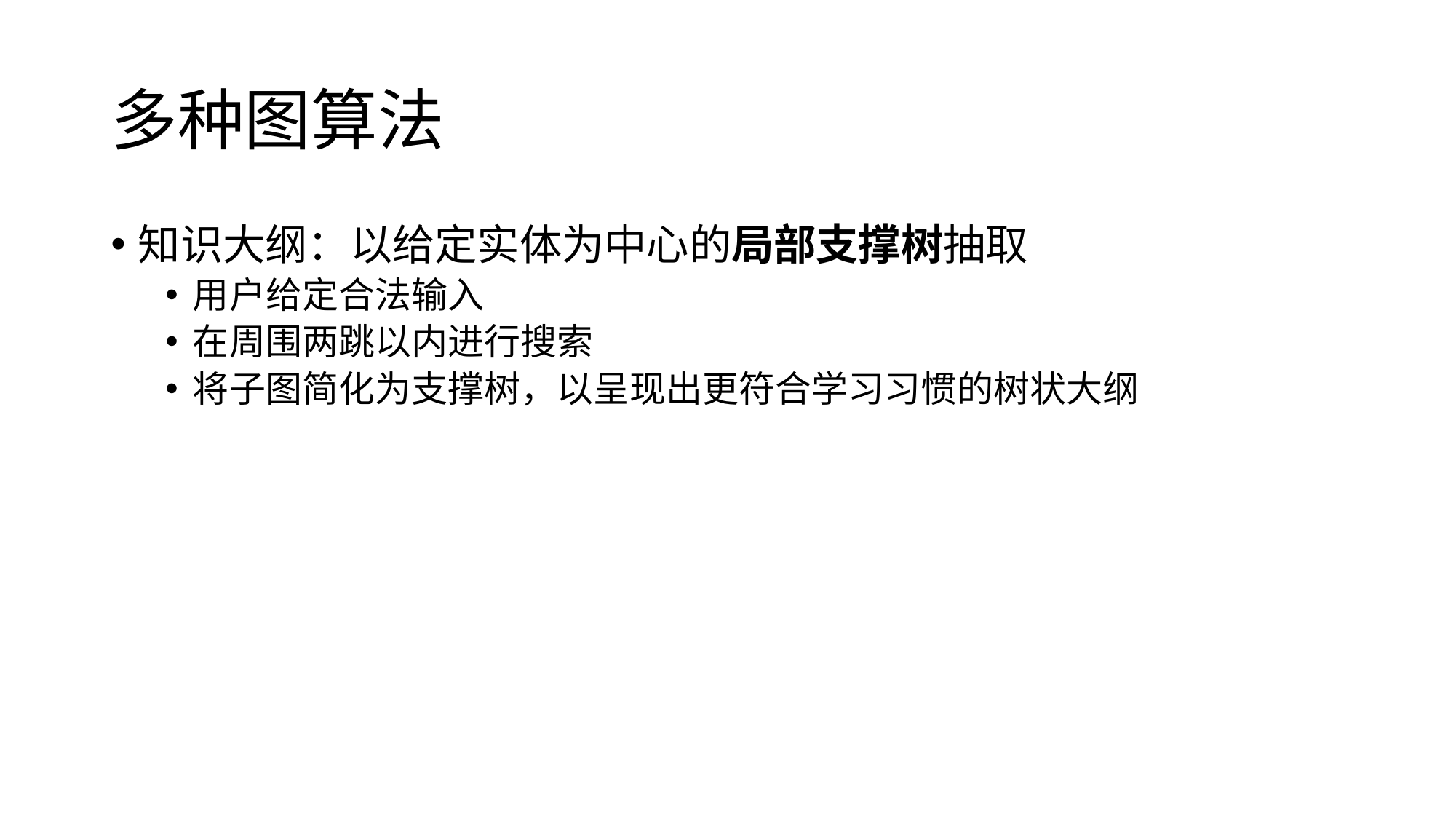

# 多种图算法
知识大纲：以给定实体为中心的局部支撑树抽取
用户给定合法输入
在周围两跳以内进行搜索
将子图简化为支撑树，以呈现出更符合学习习惯的树状大纲